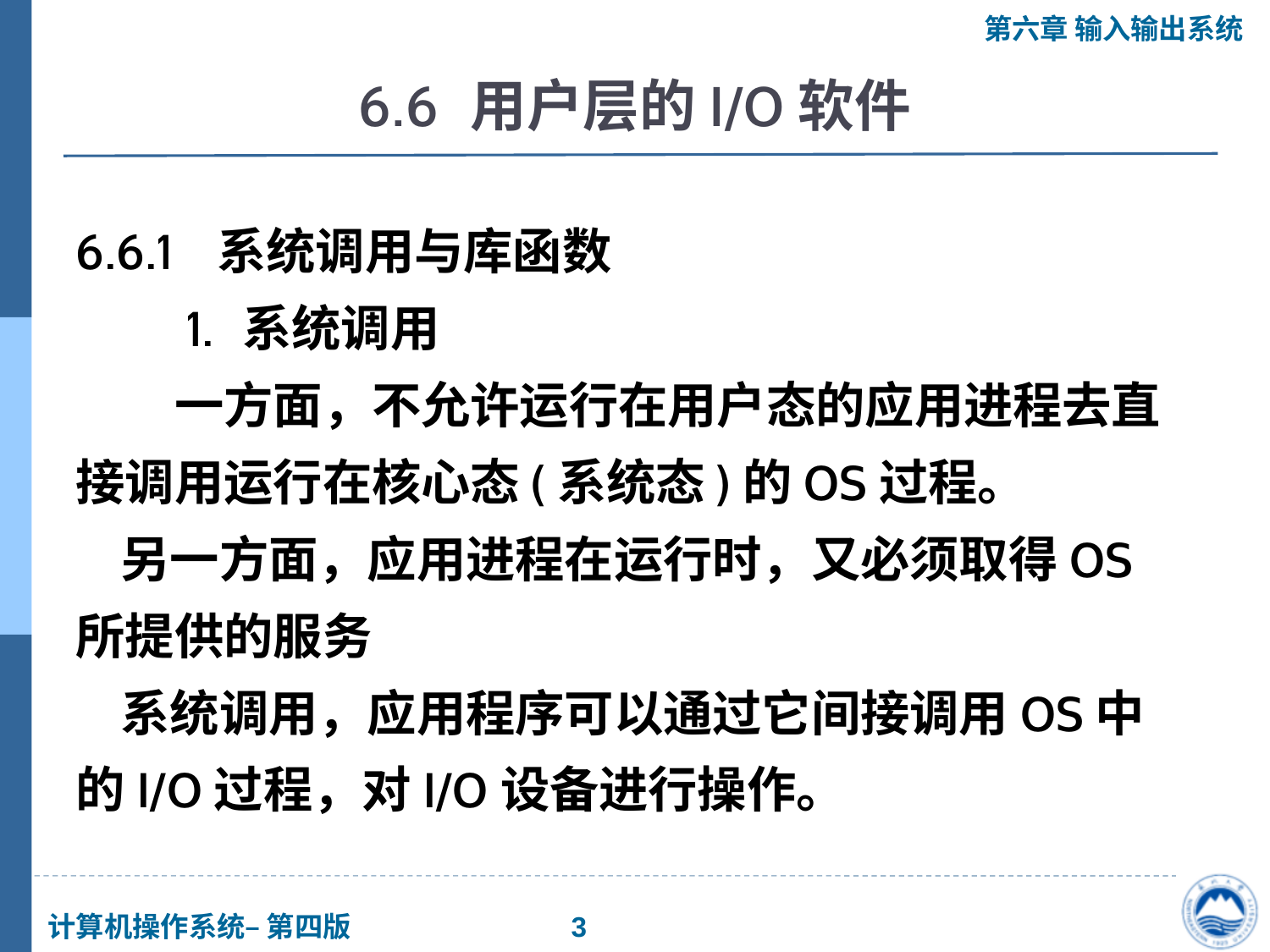

# 6.6 用户层的I/O软件
6.6.1  系统调用与库函数
　　1. 系统调用
　　一方面，不允许运行在用户态的应用进程去直接调用运行在核心态(系统态)的OS过程。
    另一方面，应用进程在运行时，又必须取得OS所提供的服务
    系统调用，应用程序可以通过它间接调用OS中的I/O过程，对I/O设备进行操作。